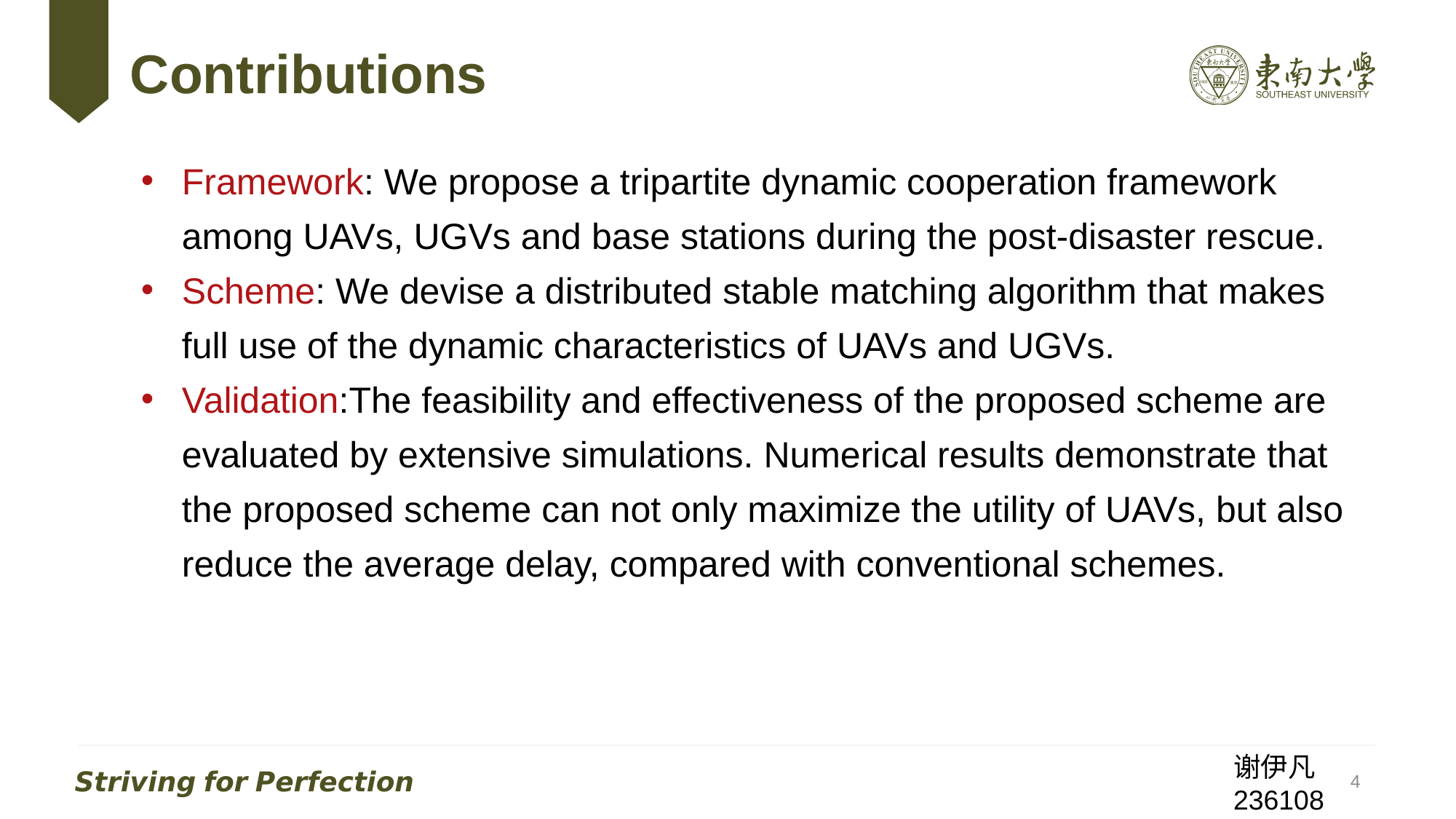

# Contributions
Framework: We propose a tripartite dynamic cooperation framework among UAVs, UGVs and base stations during the post-disaster rescue.
Scheme: We devise a distributed stable matching algorithm that makes full use of the dynamic characteristics of UAVs and UGVs.
Validation:The feasibility and effectiveness of the proposed scheme are evaluated by extensive simulations. Numerical results demonstrate that the proposed scheme can not only maximize the utility of UAVs, but also reduce the average delay, compared with conventional schemes.
谢伊凡236108
4